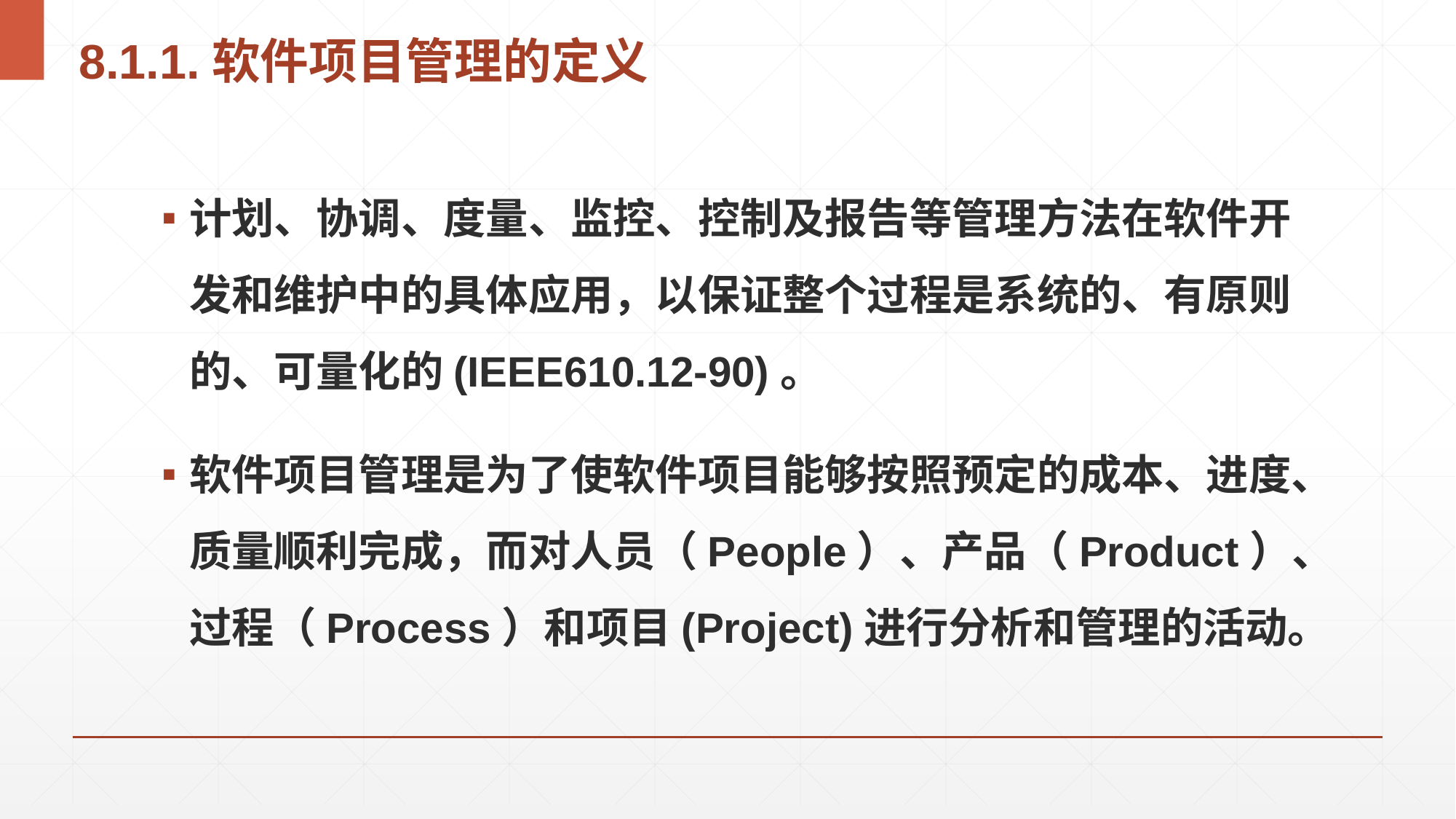

# 8.1.1.软件项目管理的定义
计划、协调、度量、监控、控制及报告等管理方法在软件开发和维护中的具体应用，以保证整个过程是系统的、有原则的、可量化的(IEEE610.12-90)。
软件项目管理是为了使软件项目能够按照预定的成本、进度、质量顺利完成，而对人员（People）、产品（Product）、过程（Process）和项目(Project)进行分析和管理的活动。